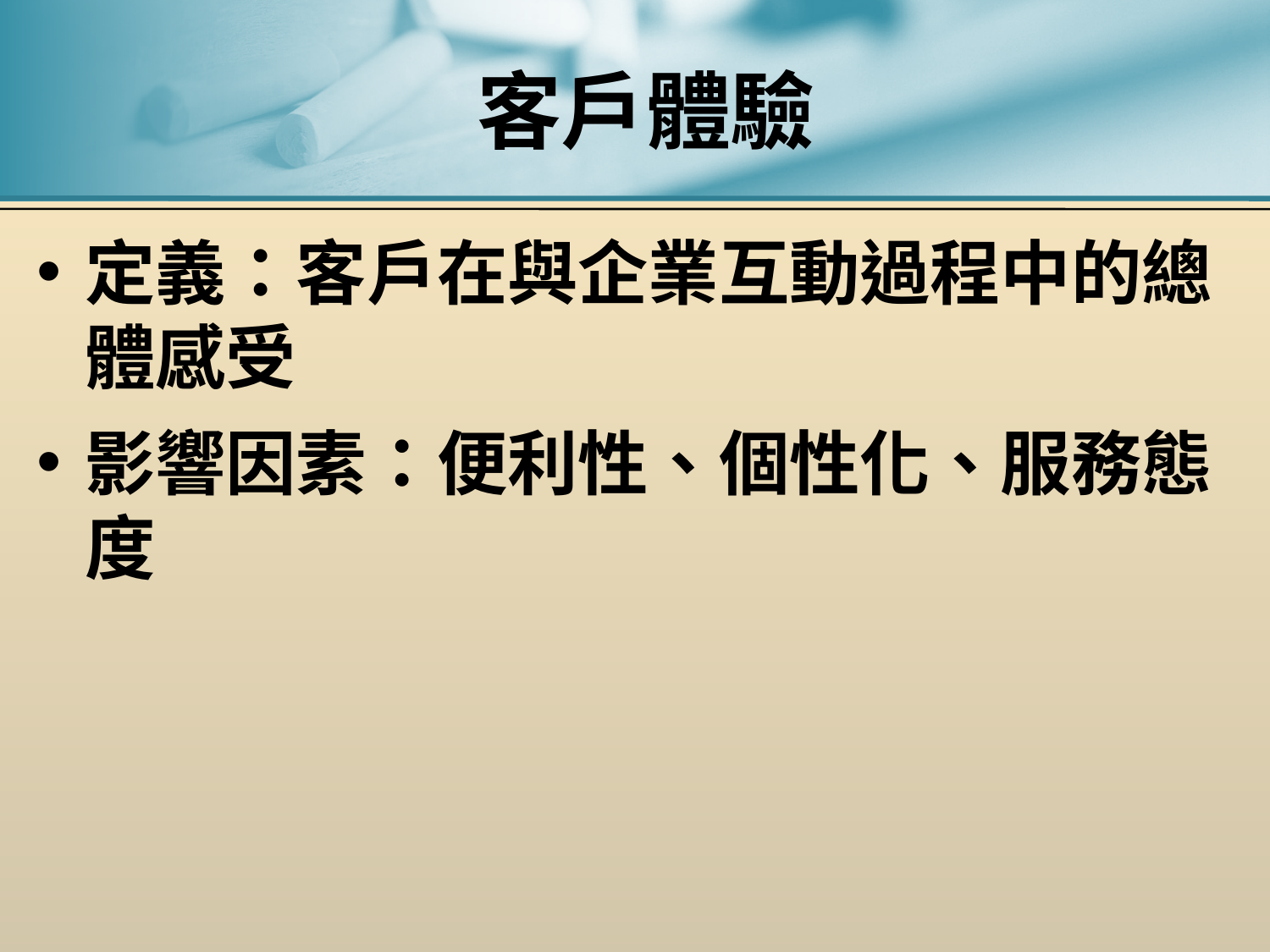

# 客戶體驗
定義：客戶在與企業互動過程中的總體感受
影響因素：便利性、個性化、服務態度